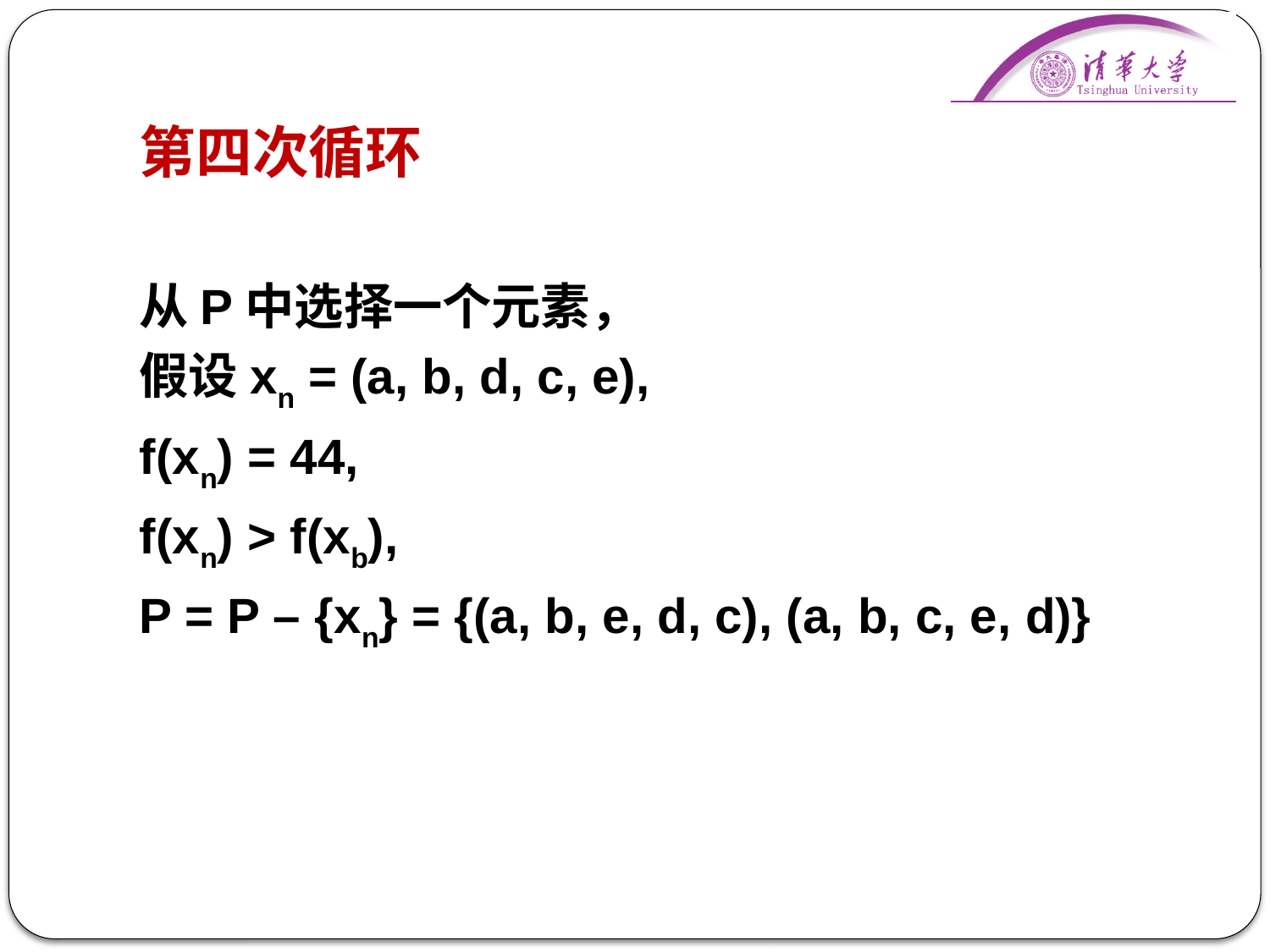

# 第四次循环
从P中选择一个元素，
假设xn = (a, b, d, c, e),
f(xn) = 44,
f(xn) > f(xb),
P = P – {xn} = {(a, b, e, d, c), (a, b, c, e, d)}